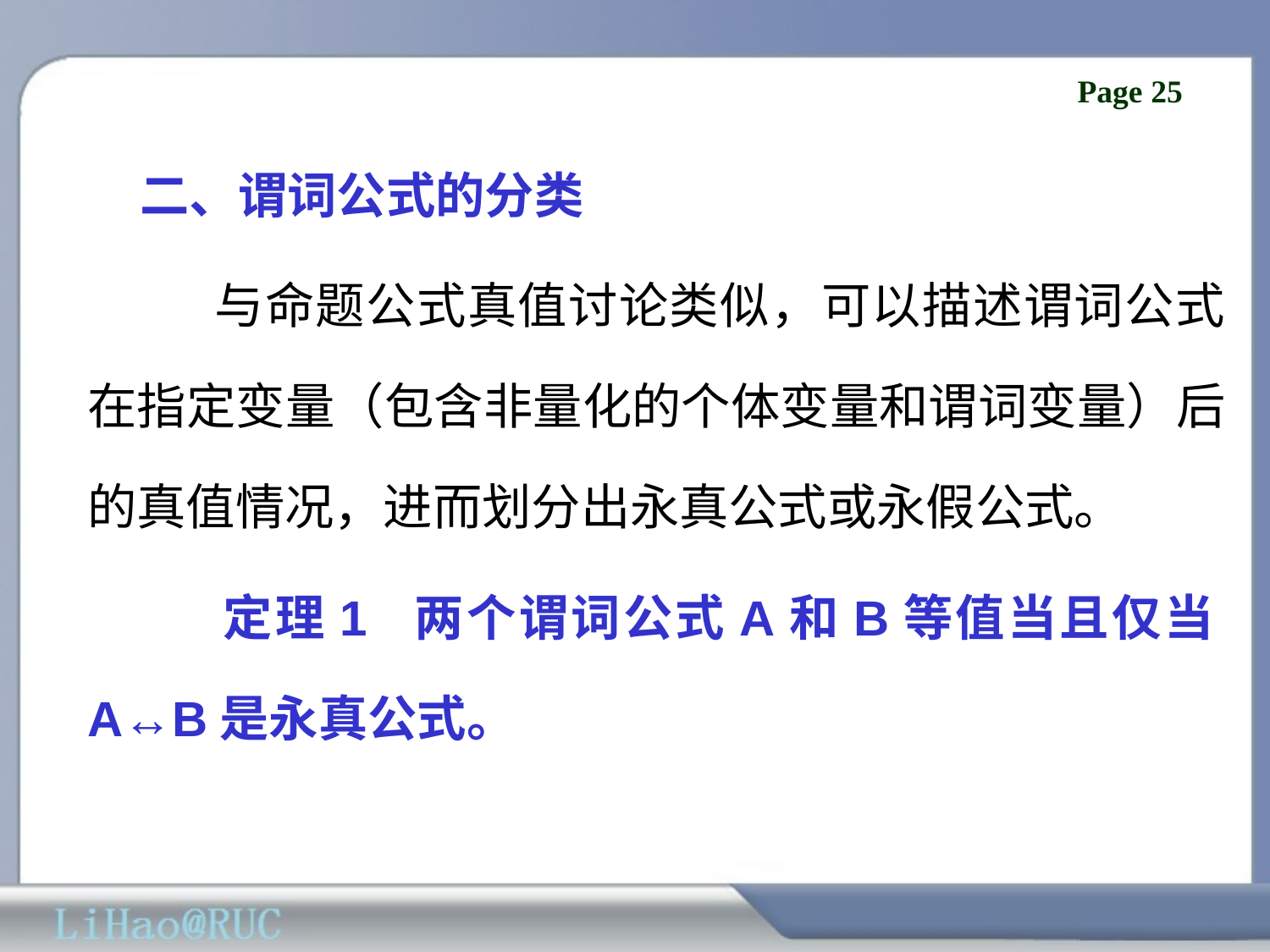

二、谓词公式的分类
     与命题公式真值讨论类似，可以描述谓词公式在指定变量（包含非量化的个体变量和谓词变量）后的真值情况，进而划分出永真公式或永假公式。
     定理1  两个谓词公式A和B等值当且仅当A↔B是永真公式。